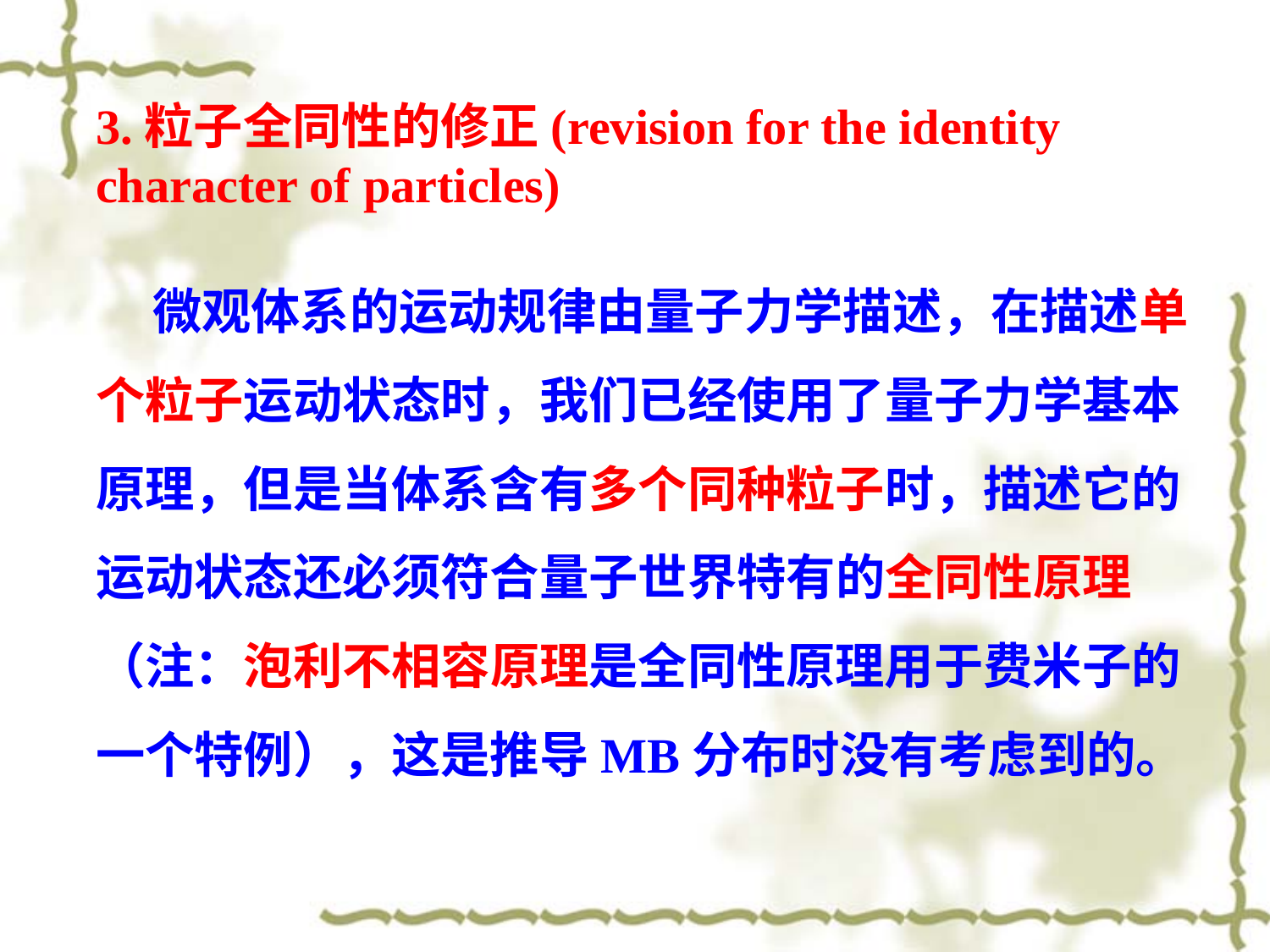

3.粒子全同性的修正(revision for the identity character of particles)
    微观体系的运动规律由量子力学描述，在描述单个粒子运动状态时，我们已经使用了量子力学基本原理，但是当体系含有多个同种粒子时，描述它的运动状态还必须符合量子世界特有的全同性原理（注：泡利不相容原理是全同性原理用于费米子的一个特例），这是推导MB分布时没有考虑到的。